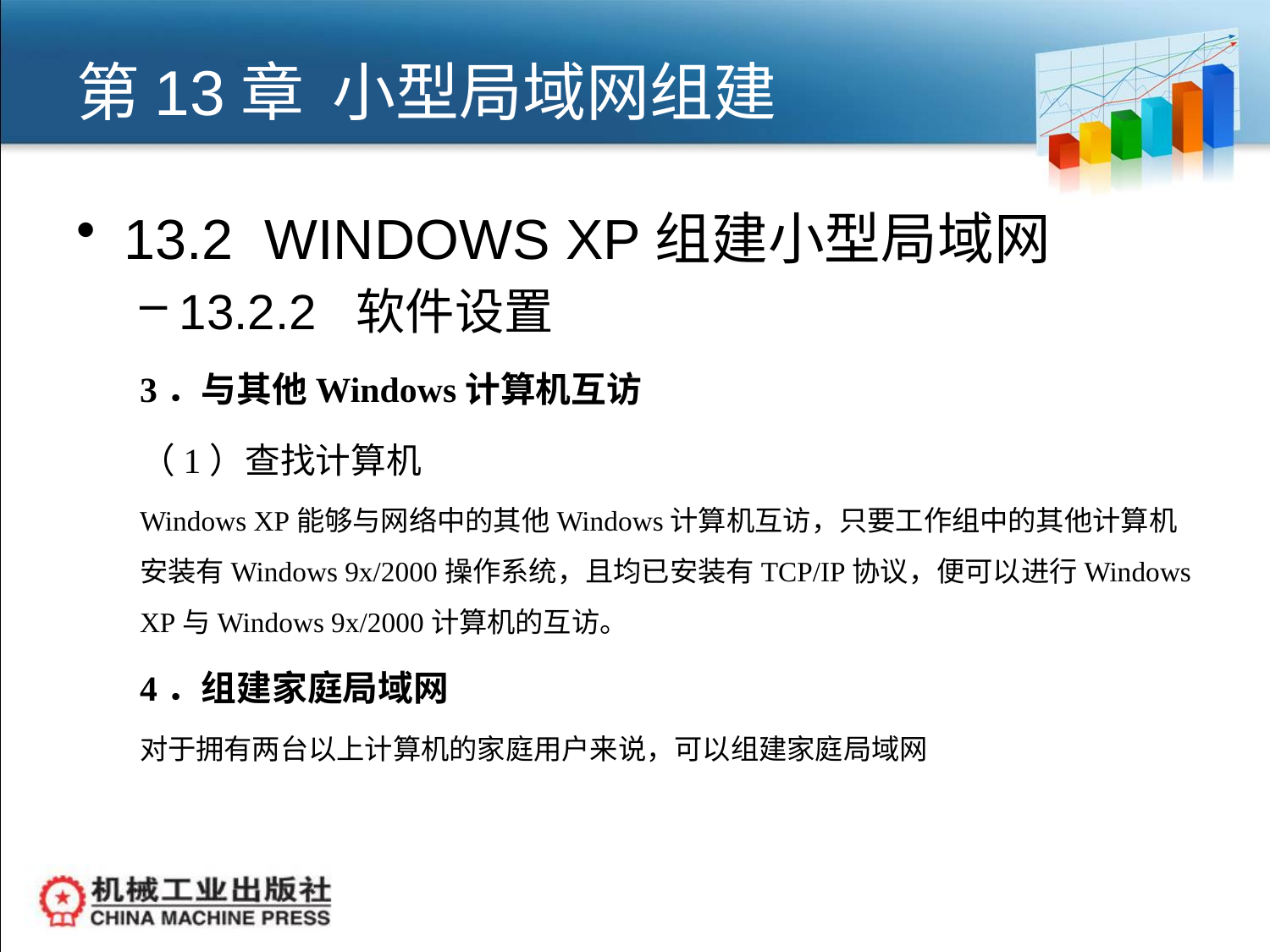

# 第13章  小型局域网组建
13.2  WINDOWS XP组建小型局域网
13.2.2  软件设置
3．与其他Windows计算机互访
（1）查找计算机
Windows XP能够与网络中的其他Windows计算机互访，只要工作组中的其他计算机安装有Windows 9x/2000操作系统，且均已安装有TCP/IP协议，便可以进行Windows XP与Windows 9x/2000计算机的互访。
4．组建家庭局域网
对于拥有两台以上计算机的家庭用户来说，可以组建家庭局域网